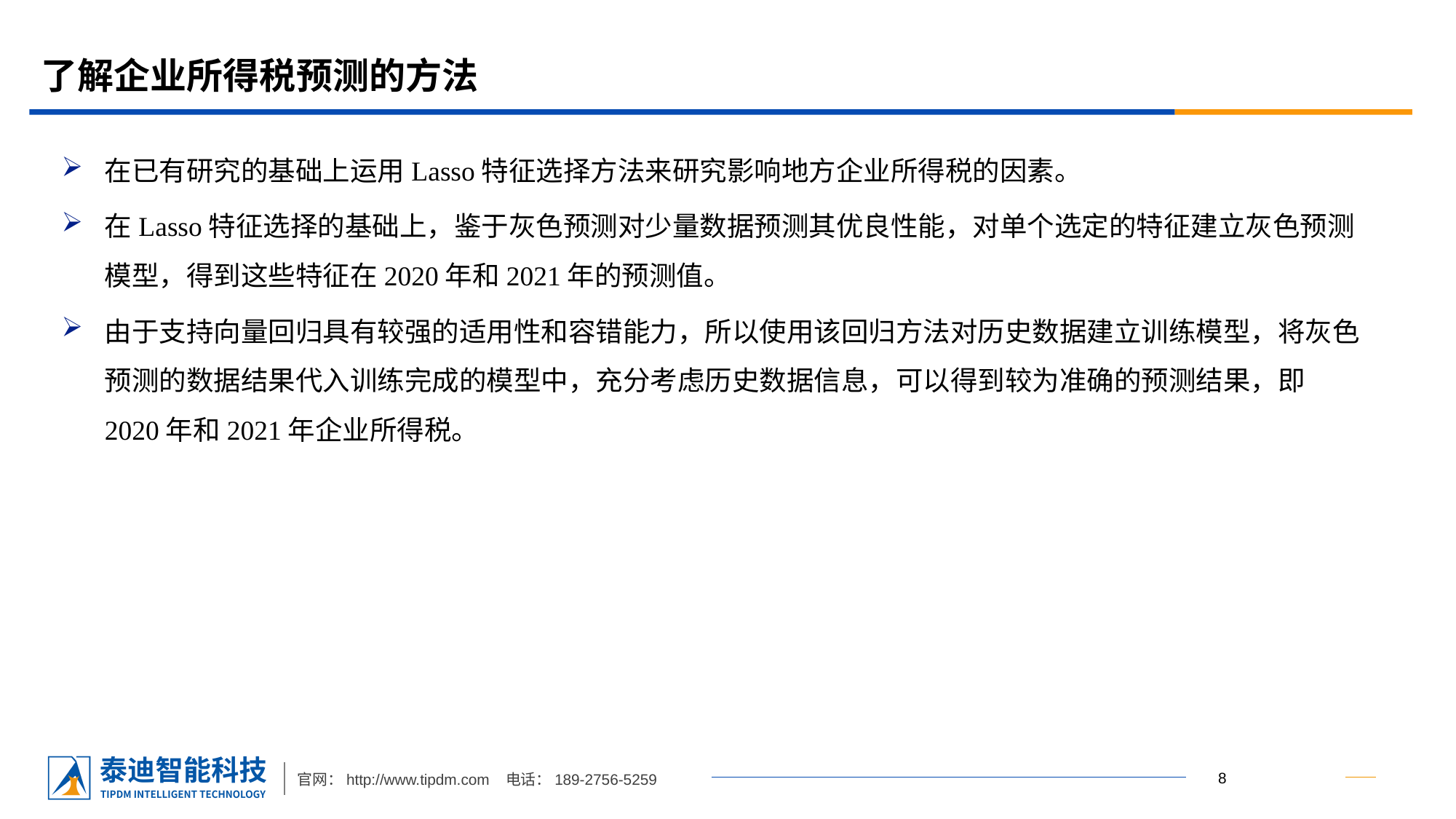

# 了解企业所得税预测的方法
在已有研究的基础上运用Lasso特征选择方法来研究影响地方企业所得税的因素。
在Lasso特征选择的基础上，鉴于灰色预测对少量数据预测其优良性能，对单个选定的特征建立灰色预测模型，得到这些特征在2020年和2021年的预测值。
由于支持向量回归具有较强的适用性和容错能力，所以使用该回归方法对历史数据建立训练模型，将灰色预测的数据结果代入训练完成的模型中，充分考虑历史数据信息，可以得到较为准确的预测结果，即2020年和2021年企业所得税。